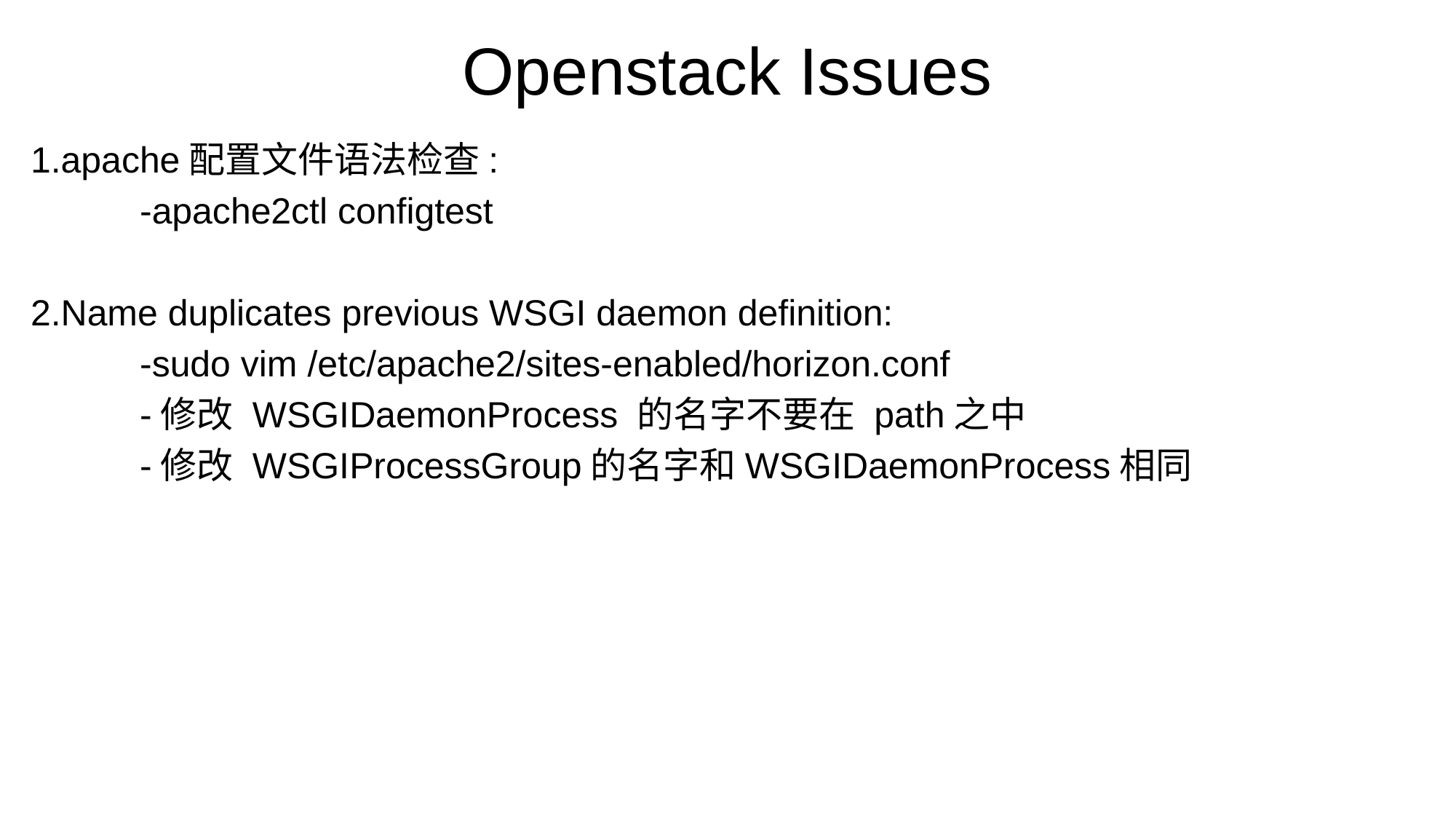

# Openstack Issues
1.apache配置文件语法检查:
	-apache2ctl configtest

2.Name duplicates previous WSGI daemon definition:
	-sudo vim /etc/apache2/sites-enabled/horizon.conf
	-修改 WSGIDaemonProcess 的名字不要在 path之中
	-修改 WSGIProcessGroup的名字和WSGIDaemonProcess相同